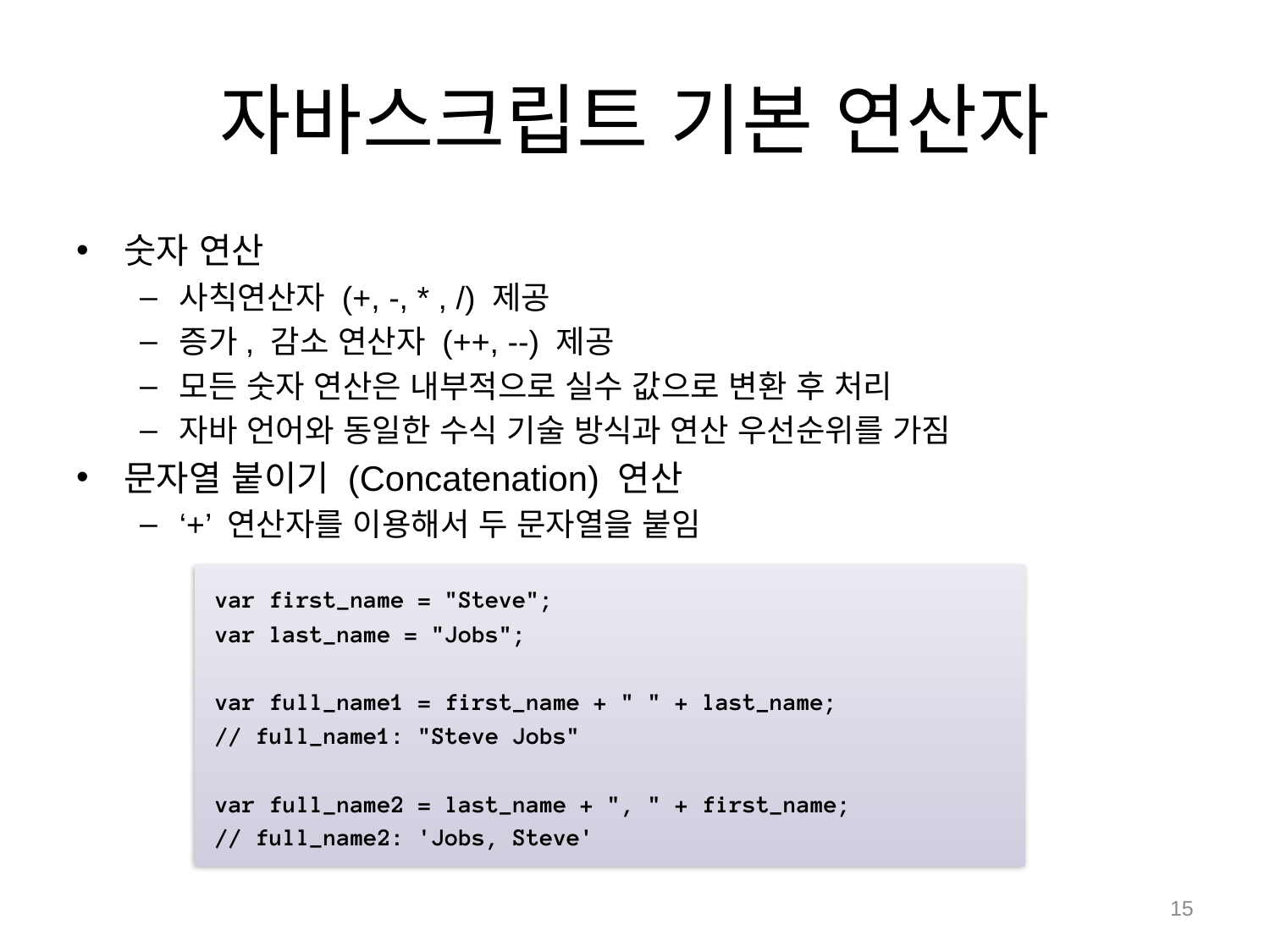

# 자바스크립트 기본 연산자
숫자 연산
사칙연산자 (+, -, * , /) 제공
증가, 감소 연산자 (++, --) 제공
모든 숫자 연산은 내부적으로 실수 값으로 변환 후 처리
자바 언어와 동일한 수식 기술 방식과 연산 우선순위를 가짐
문자열 붙이기 (Concatenation) 연산
‘+’ 연산자를 이용해서 두 문자열을 붙임
var first_name = "Steve";
var last_name = "Jobs";

var full_name1 = first_name + " " + last_name;
// full_name1: "Steve Jobs"

var full_name2 = last_name + ", " + first_name;
// full_name2: 'Jobs, Steve'
15